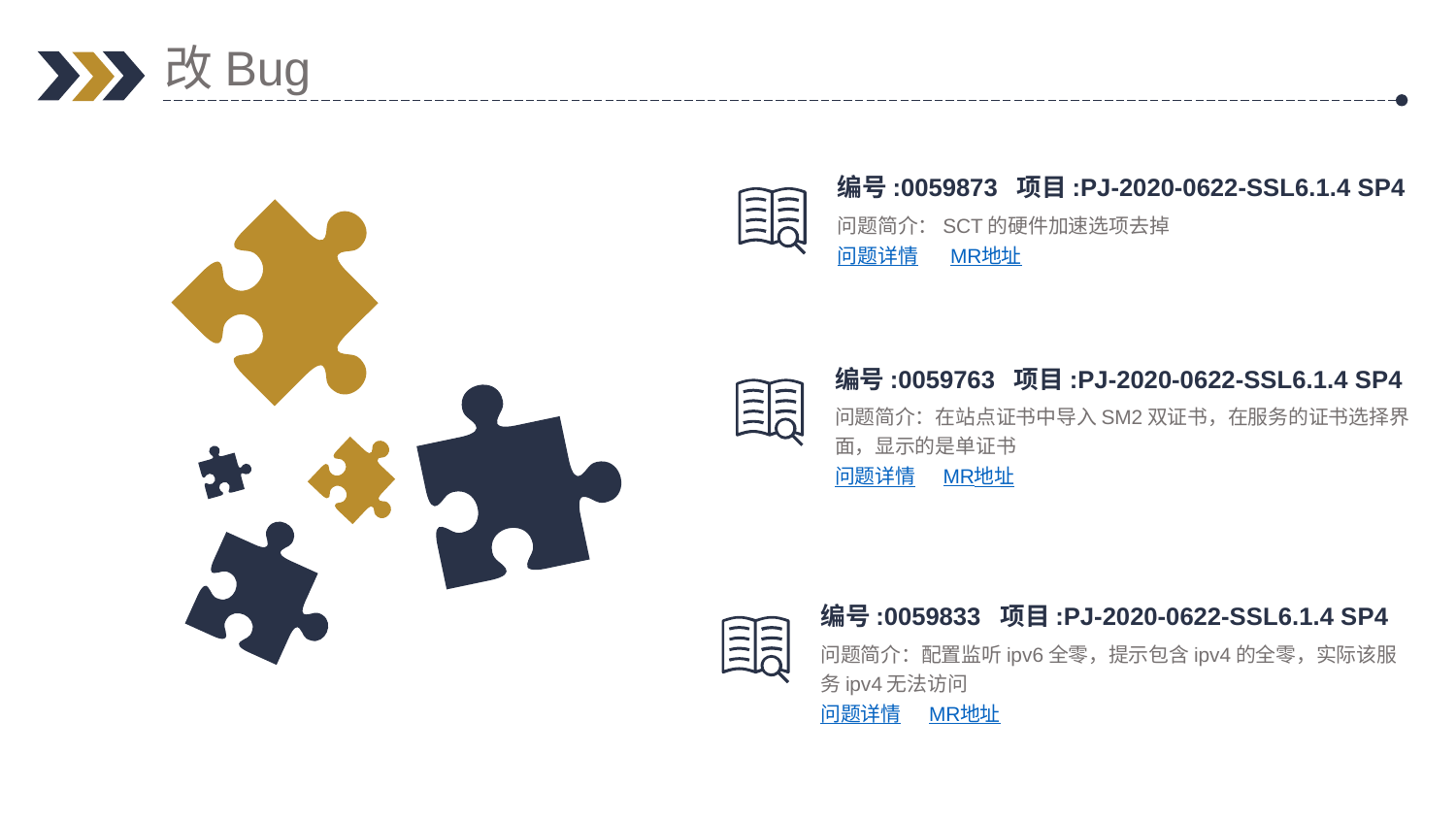

改Bug

编号:0059873  项目:PJ-2020-0622-SSL6.1.4 SP4
问题简介：SCT的硬件加速选项去掉
问题详情      MR地址

编号:0059763  项目:PJ-2020-0622-SSL6.1.4 SP4
问题简介：在站点证书中导入SM2双证书，在服务的证书选择界面，显示的是单证书
问题详情     MR地址

编号:0059833  项目:PJ-2020-0622-SSL6.1.4 SP4
问题简介：配置监听ipv6全零，提示包含ipv4的全零，实际该服务ipv4无法访问
问题详情     MR地址